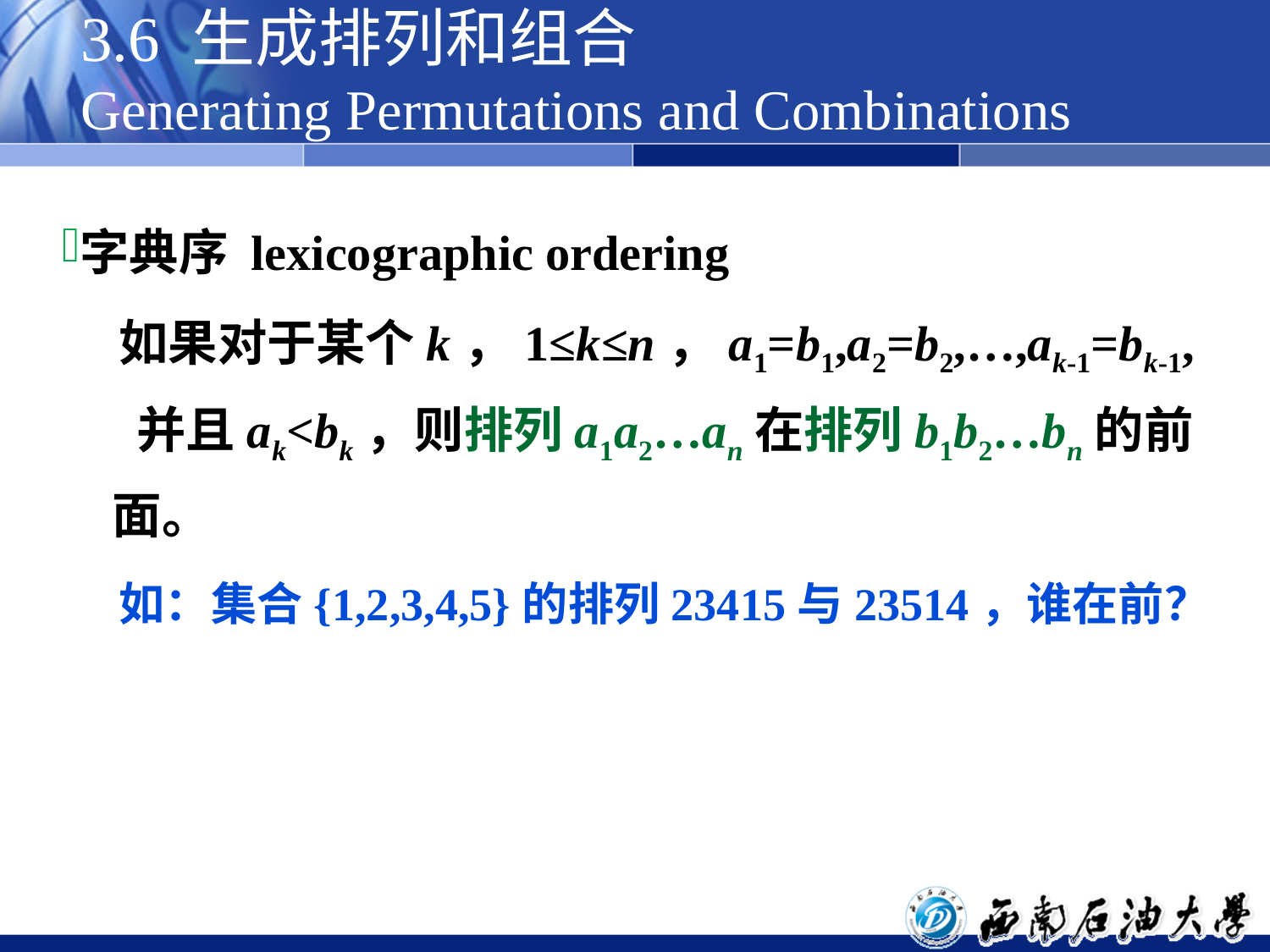

# 3.6 生成排列和组合 Generating Permutations and Combinations
字典序 lexicographic ordering
    如果对于某个k，1≤k≤n，a1=b1,a2=b2,…,ak-1=bk-1,   并且ak<bk，则排列a1a2…an在排列b1b2…bn的前面。
    如：集合{1,2,3,4,5}的排列23415与23514，谁在前？